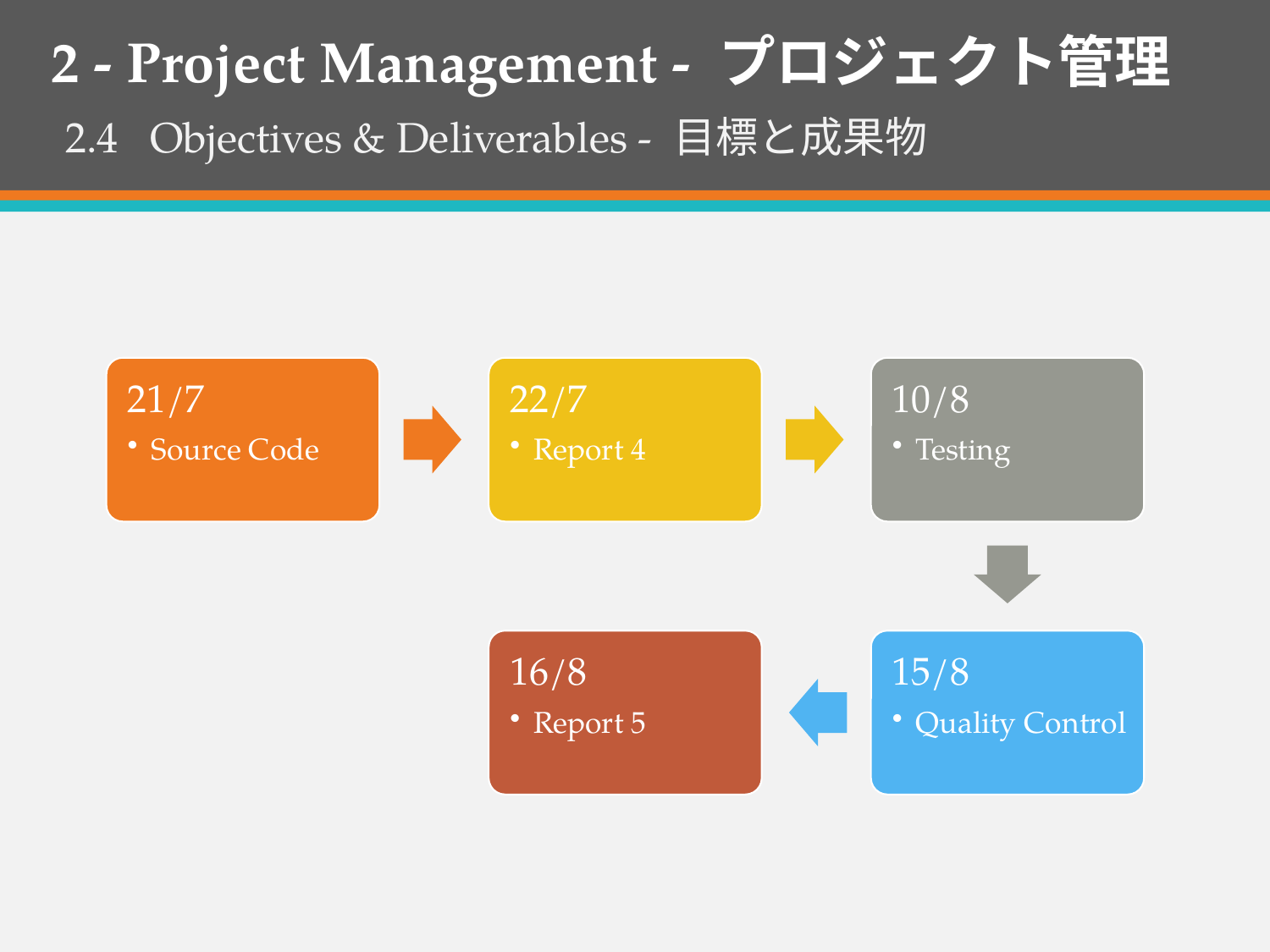

2 - Project Management - プロジェクト管理
2.4   Objectives & Deliverables - 目標と成果物
21/7
Source Code

22/7
Report 4

10/8
Testing

15/8
Quality Control

16/8
Report 5